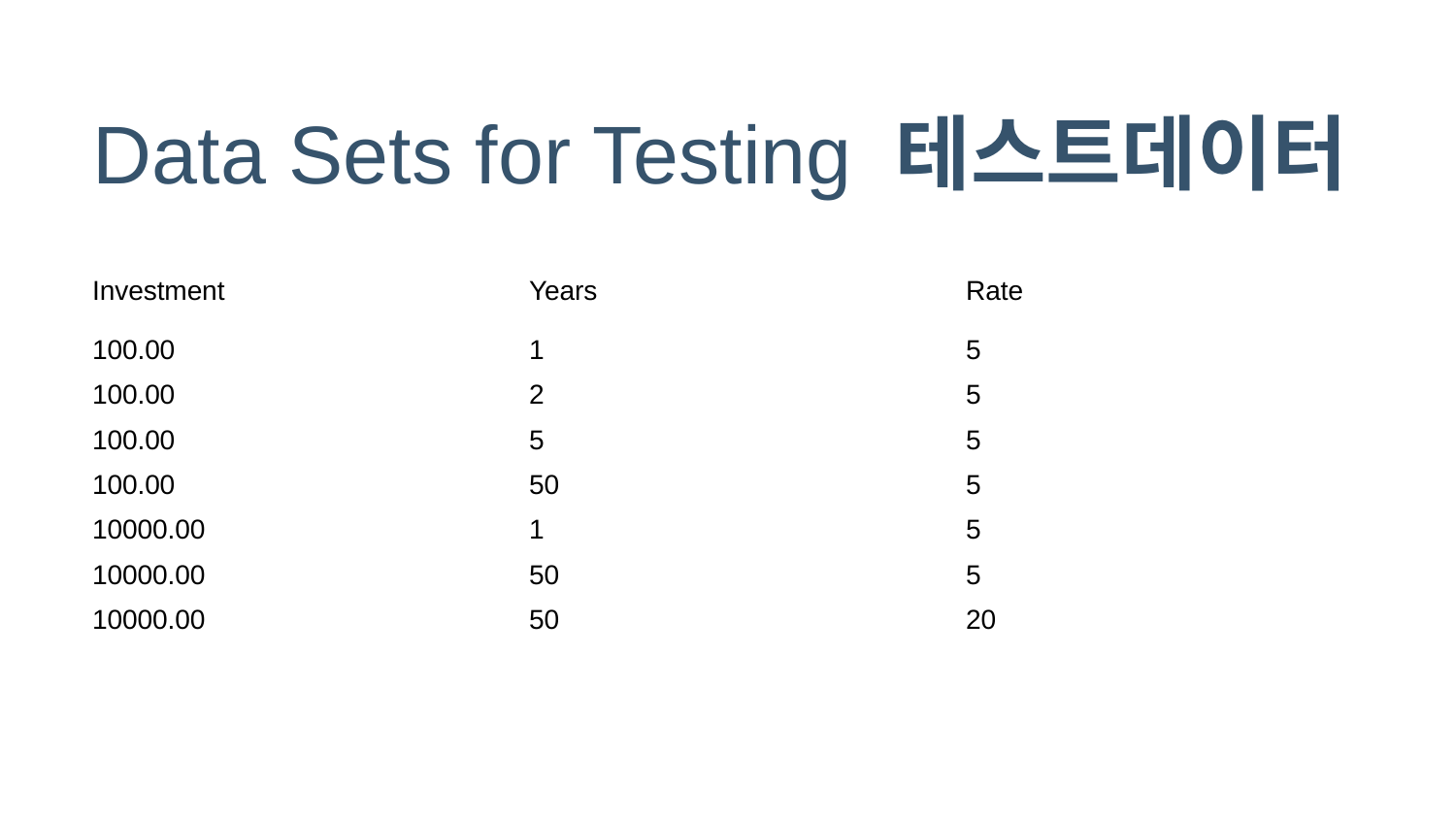

# Data Sets for Testing 테스트데이터
| Investment | Years | Rate |
| --- | --- | --- |
| 100.00 | 1 | 5 |
| 100.00 | 2 | 5 |
| 100.00 | 5 | 5 |
| 100.00 | 50 | 5 |
| 10000.00 | 1 | 5 |
| 10000.00 | 50 | 5 |
| 10000.00 | 50 | 20 |